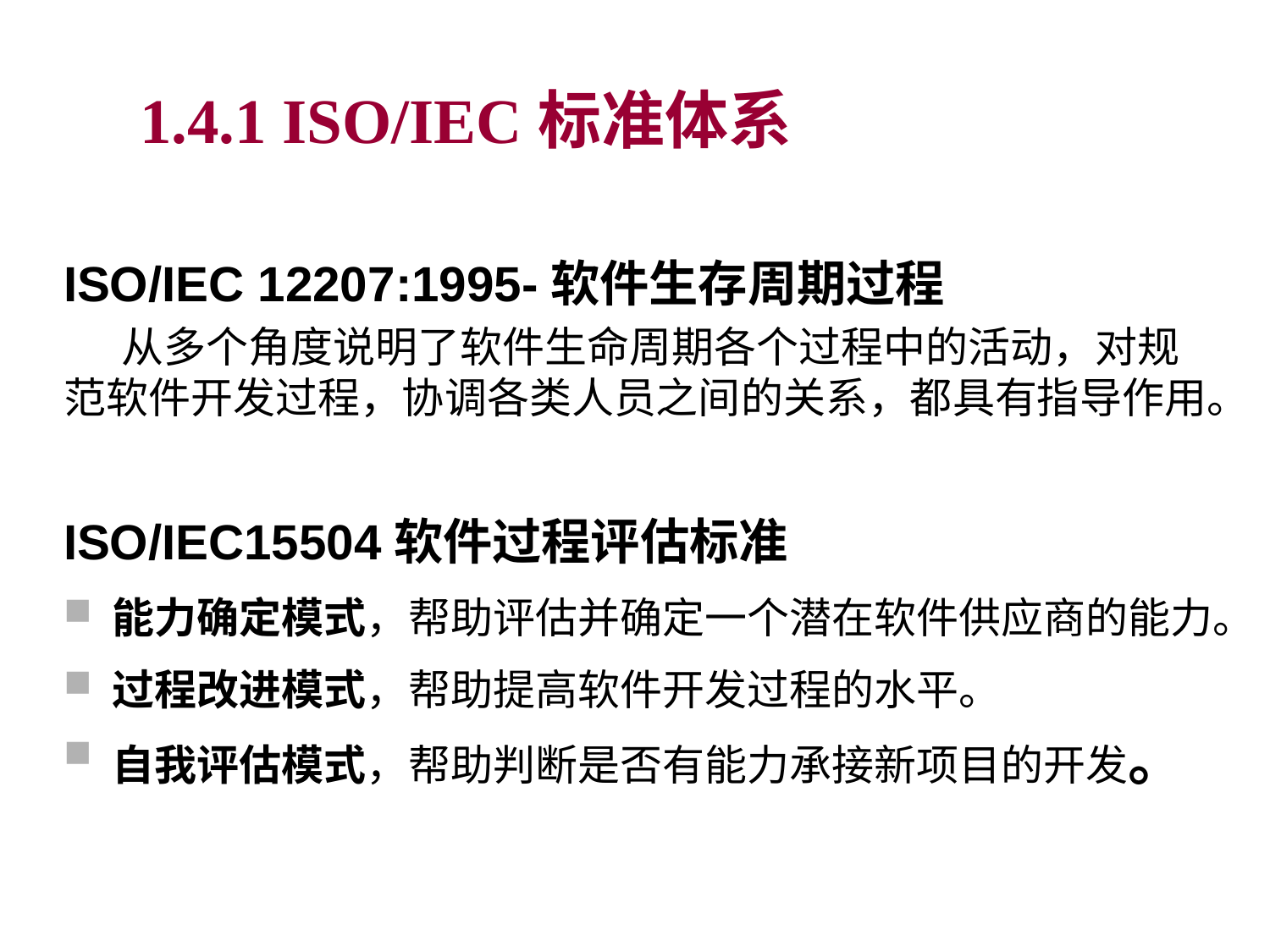

1.4.1 ISO/IEC标准体系
ISO/IEC 12207:1995-软件生存周期过程
     从多个角度说明了软件生命周期各个过程中的活动，对规范软件开发过程，协调各类人员之间的关系，都具有指导作用。

ISO/IEC15504软件过程评估标准
 能力确定模式，帮助评估并确定一个潜在软件供应商的能力。
 过程改进模式，帮助提高软件开发过程的水平。
 自我评估模式，帮助判断是否有能力承接新项目的开发。